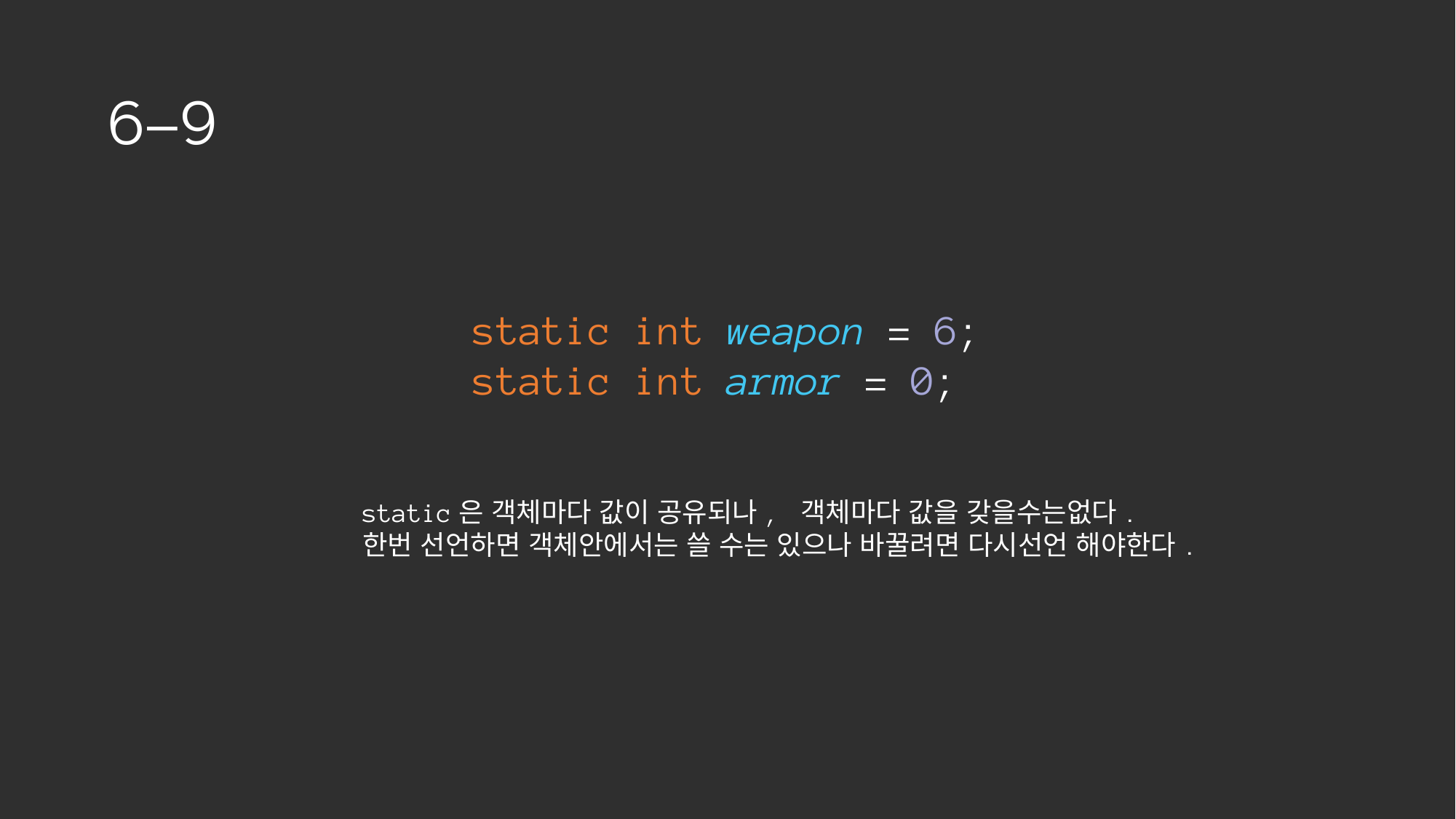

# 6-9
static int weapon = 6;
static int armor = 0;
static은 객체마다 값이 공유되나, 객체마다 값을 갖을수는없다.
한번 선언하면 객체안에서는 쓸 수는 있으나 바꿀려면 다시선언 해야한다.